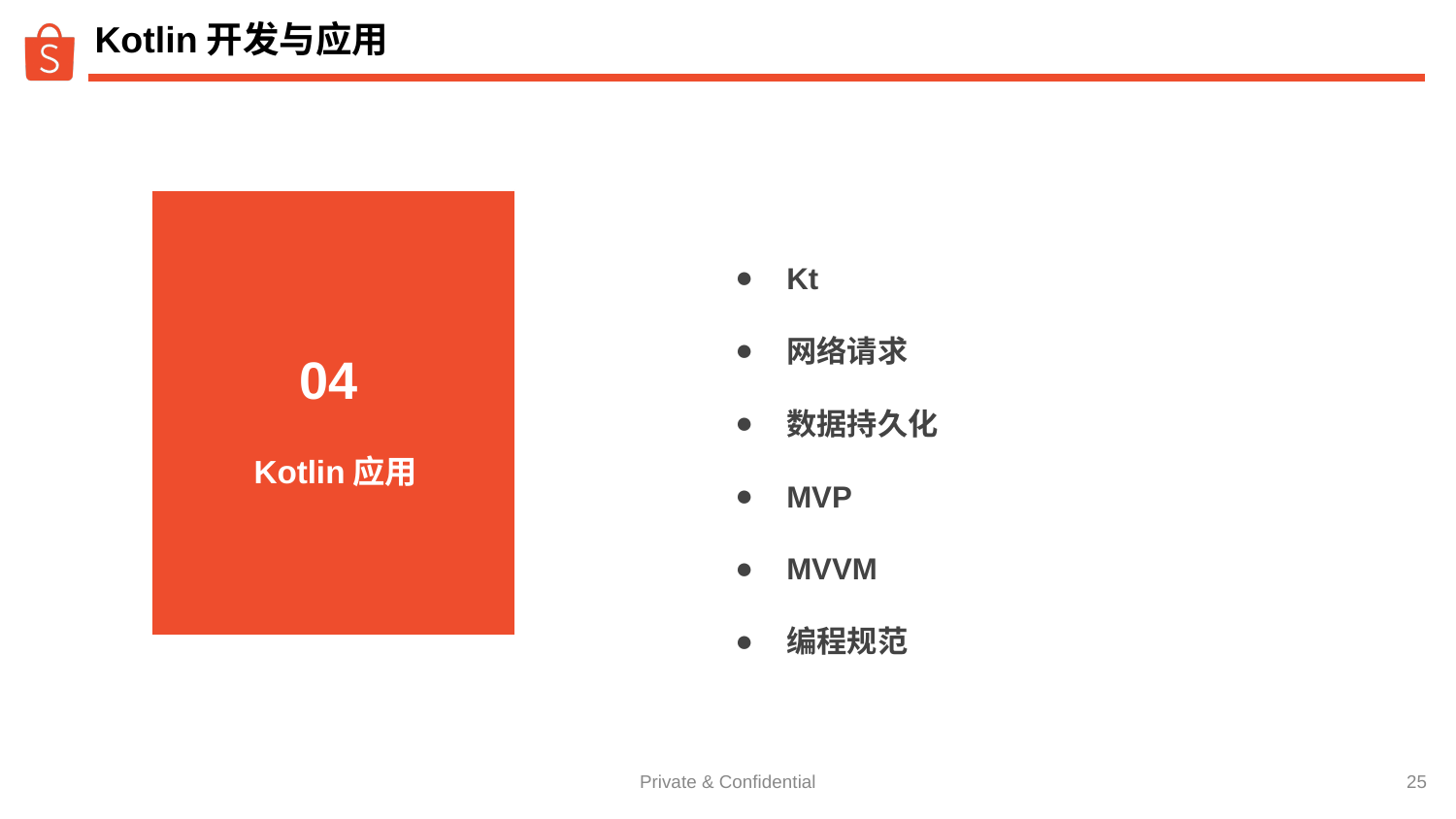

# Kotlin开发与应用

Kt
网络请求
数据持久化
MVP
MVVM
编程规范

 04

Kotlin应用
简介
25